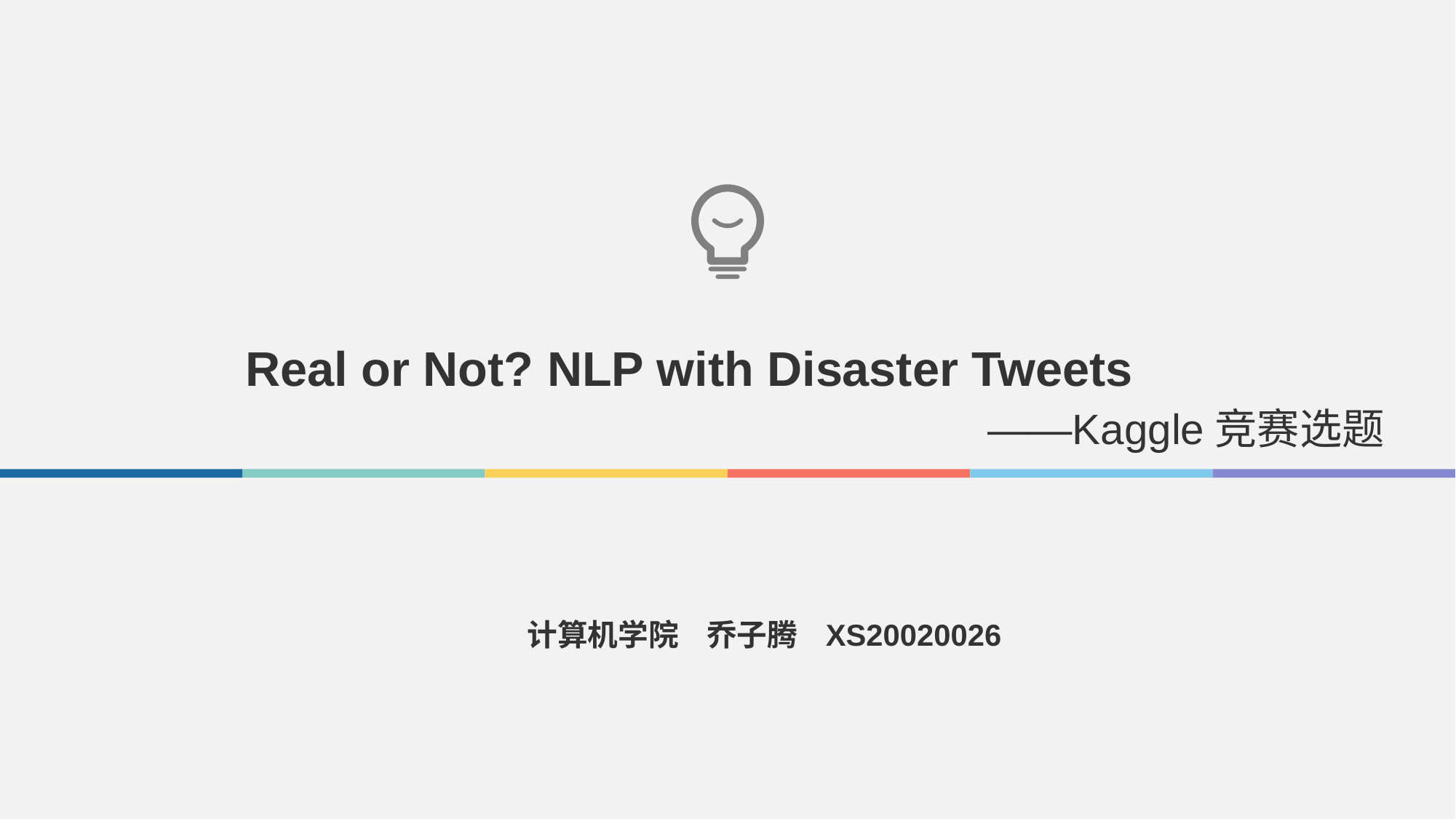

Real or Not? NLP with Disaster Tweets
——Kaggle竞赛选题

计算机学院    乔子腾   XS20020026